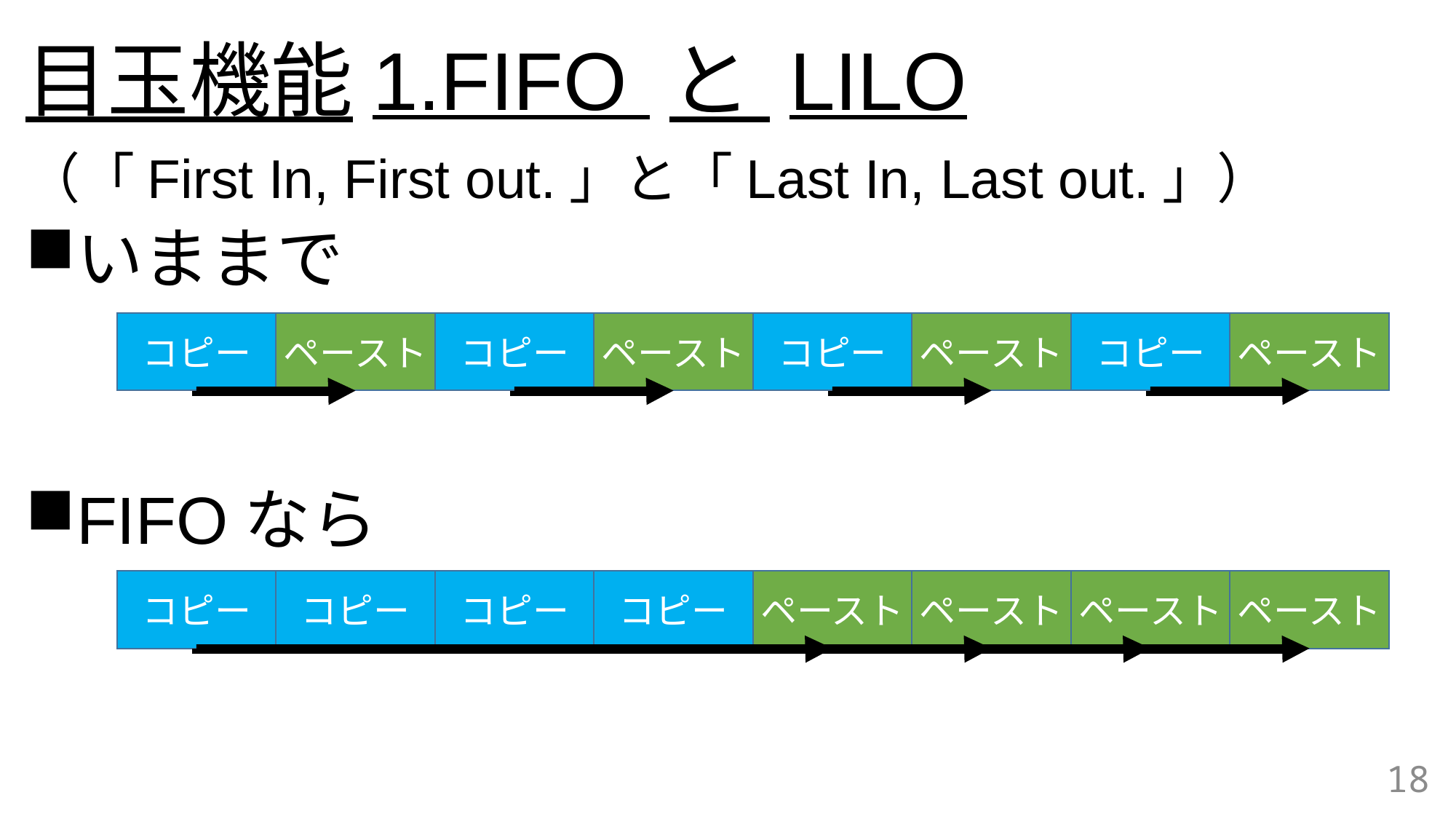

# 目玉機能1.FIFO と LILO
（「First In, First out.」と「Last In, Last out.」）
いままで

FIFOなら
コピー
ペースト
コピー
ペースト
コピー
ペースト
コピー
ペースト
コピー
コピー
コピー
コピー
ペースト
ペースト
ペースト
ペースト
18